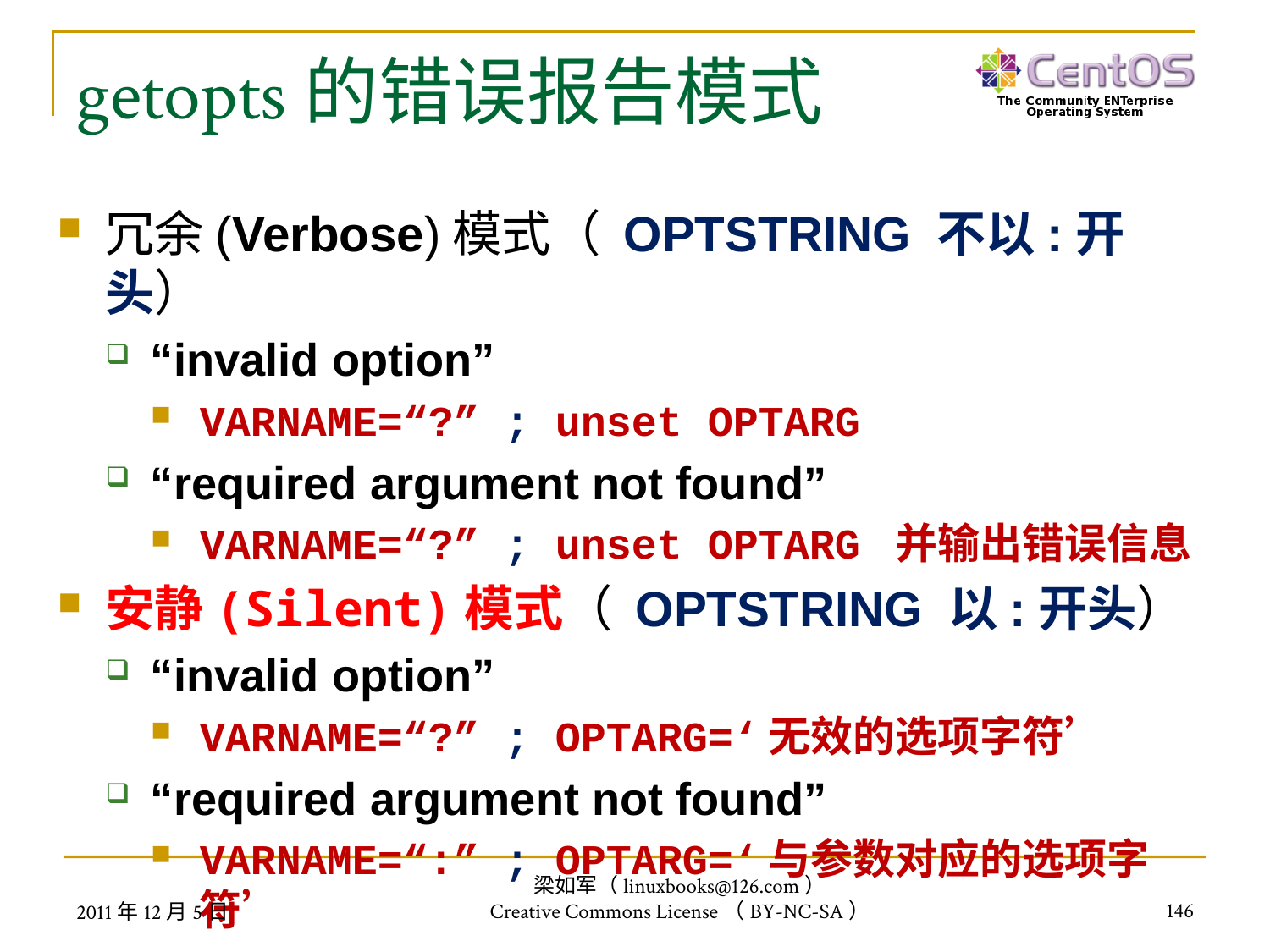

# getopts的错误报告模式
冗余(Verbose)模式（ OPTSTRING 不以:开头）
“invalid option”
VARNAME=“?” ; unset OPTARG
“required argument not found”
VARNAME=“?” ; unset OPTARG 并输出错误信息
安静(Silent)模式（ OPTSTRING 以:开头）
“invalid option”
VARNAME=“?” ; OPTARG=‘无效的选项字符’
“required argument not found”
VARNAME=“:” ; OPTARG=‘与参数对应的选项字符’

梁如军（linuxbooks@126.com）
Creative Commons License（BY-NC-SA）
2011年12月5日
146